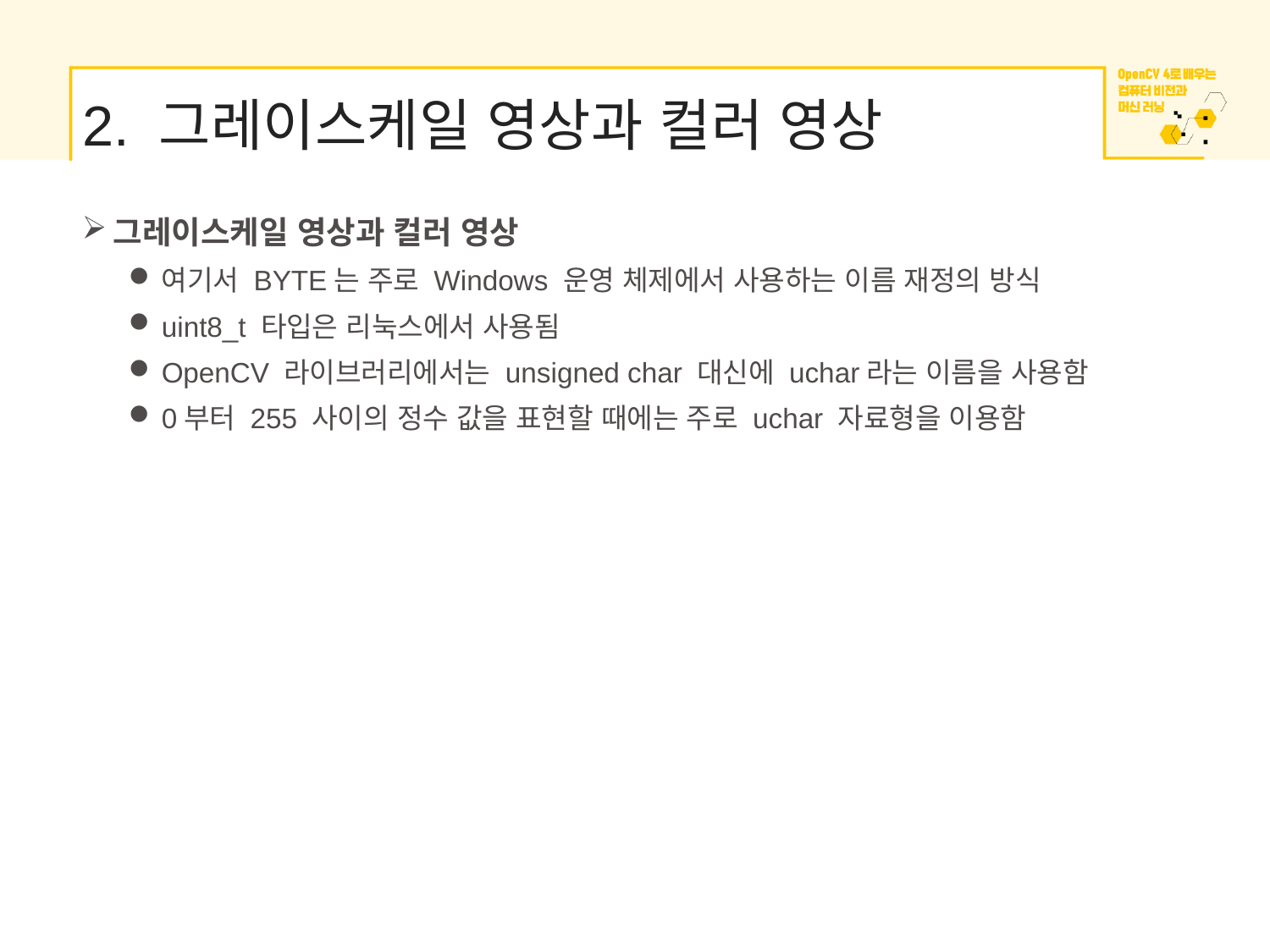

# 2. 그레이스케일 영상과 컬러 영상
그레이스케일 영상과 컬러 영상
여기서 BYTE는 주로 Windows 운영 체제에서 사용하는 이름 재정의 방식
uint8_t 타입은 리눅스에서 사용됨
OpenCV 라이브러리에서는 unsigned char 대신에 uchar라는 이름을 사용함
0부터 255 사이의 정수 값을 표현할 때에는 주로 uchar 자료형을 이용함